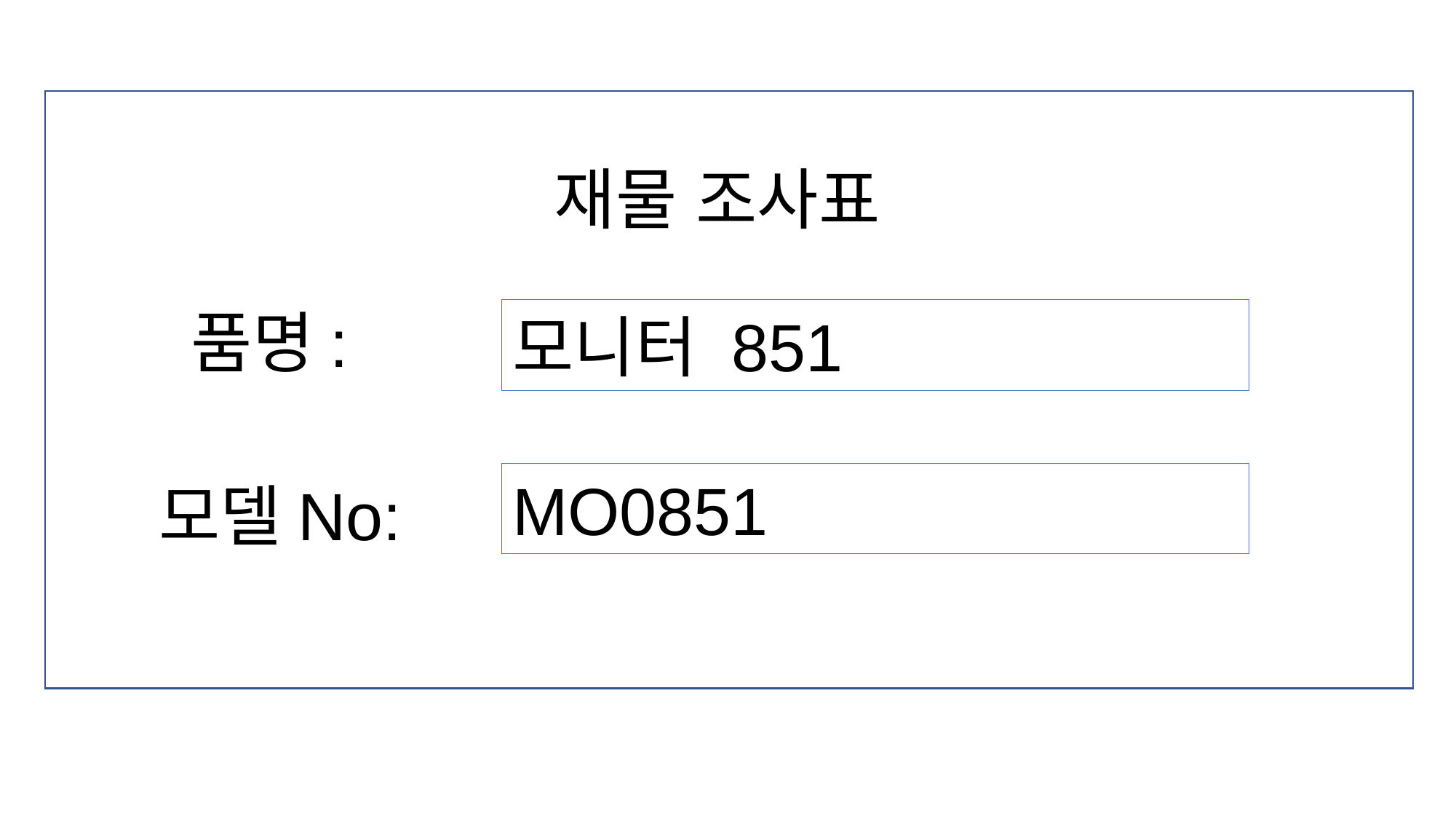

재물 조사표
품명:
모니터 851
MO0851
모델No: